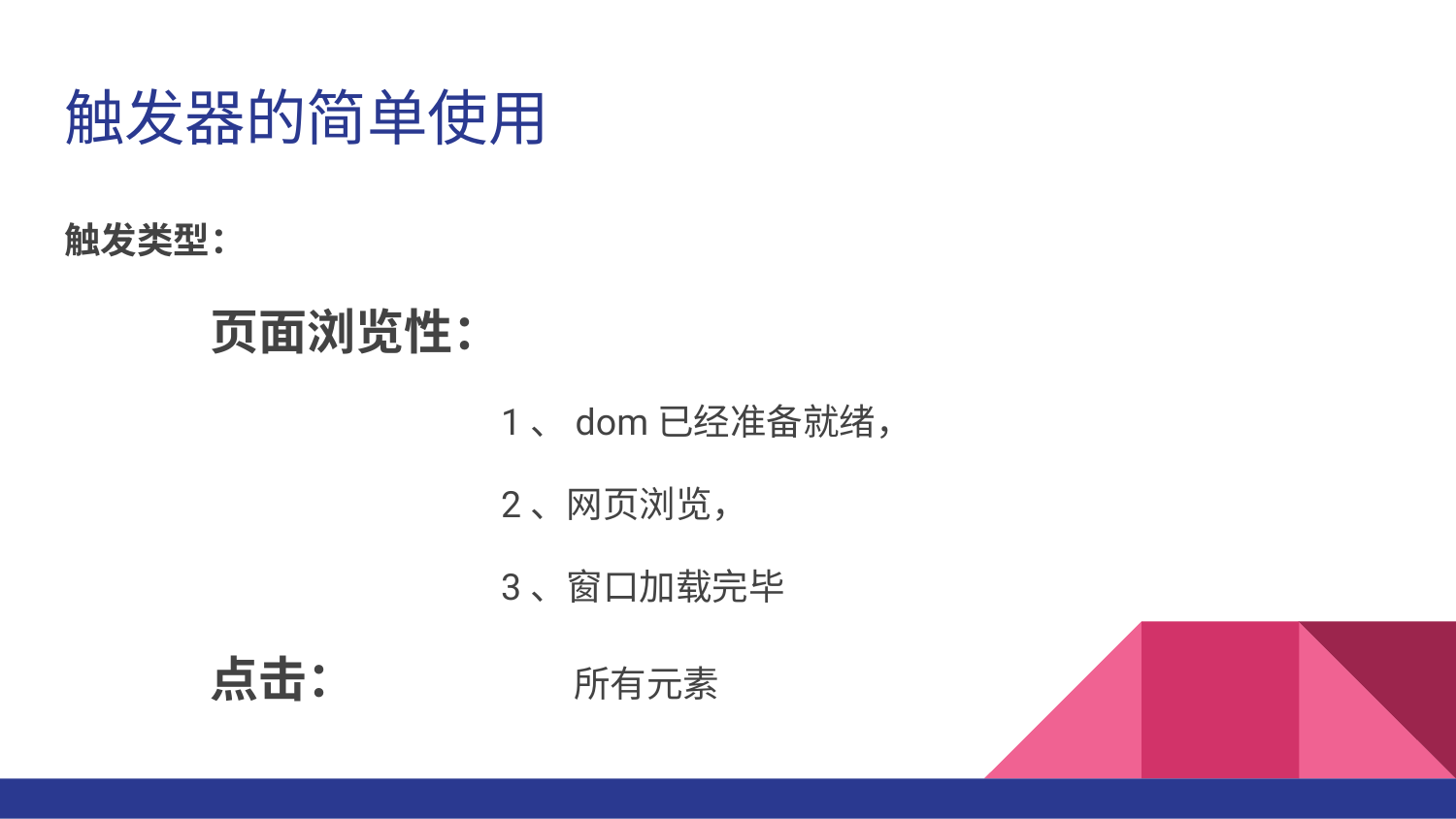

# 触发器的简单使用

触发类型：
页面浏览性：
1、dom已经准备就绪，
2、网页浏览，
3、窗口加载完毕
点击：		所有元素